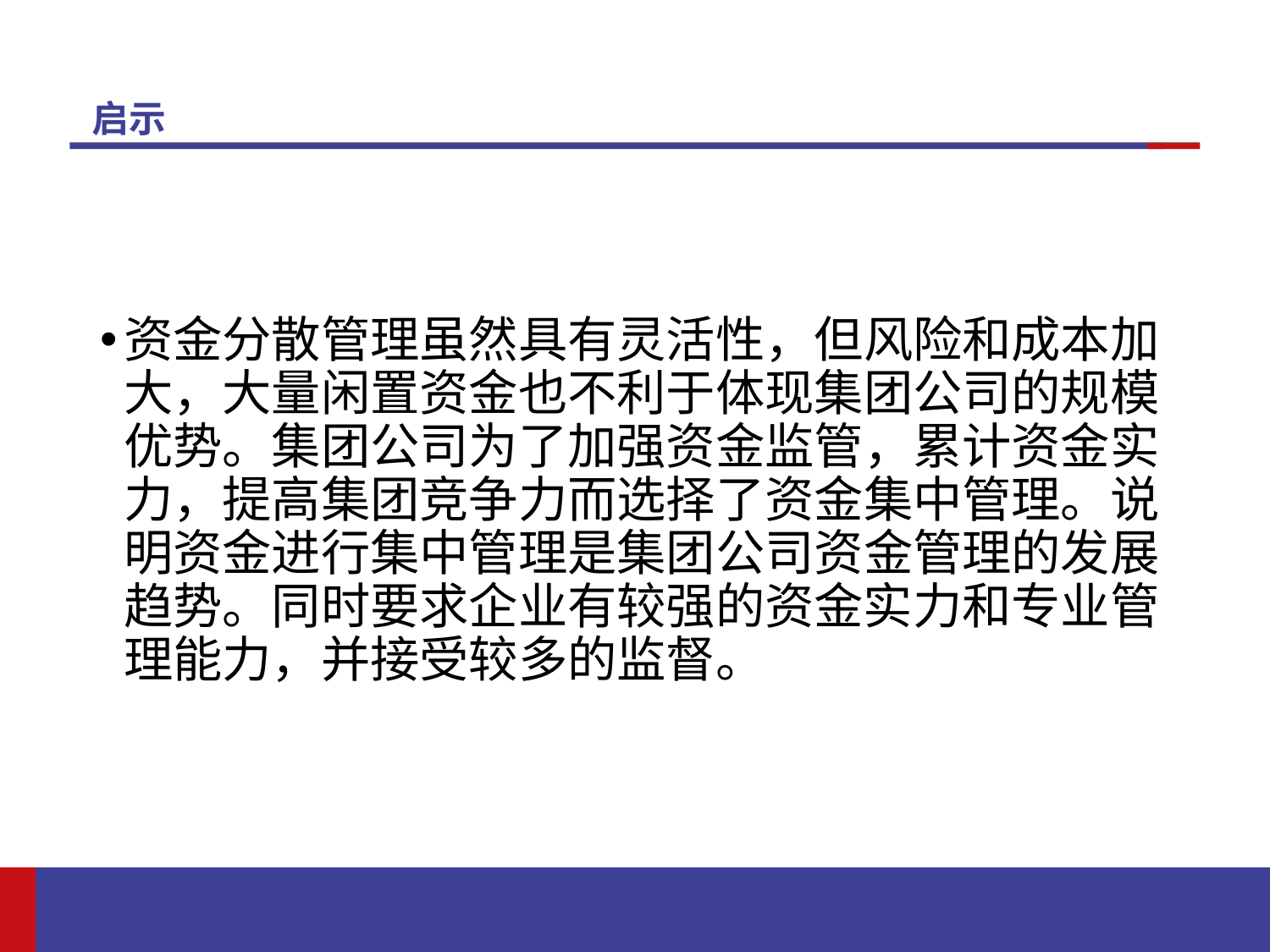

# 启示
资金分散管理虽然具有灵活性，但风险和成本加大，大量闲置资金也不利于体现集团公司的规模优势。集团公司为了加强资金监管，累计资金实力，提高集团竞争力而选择了资金集中管理。说明资金进行集中管理是集团公司资金管理的发展趋势。同时要求企业有较强的资金实力和专业管理能力，并接受较多的监督。